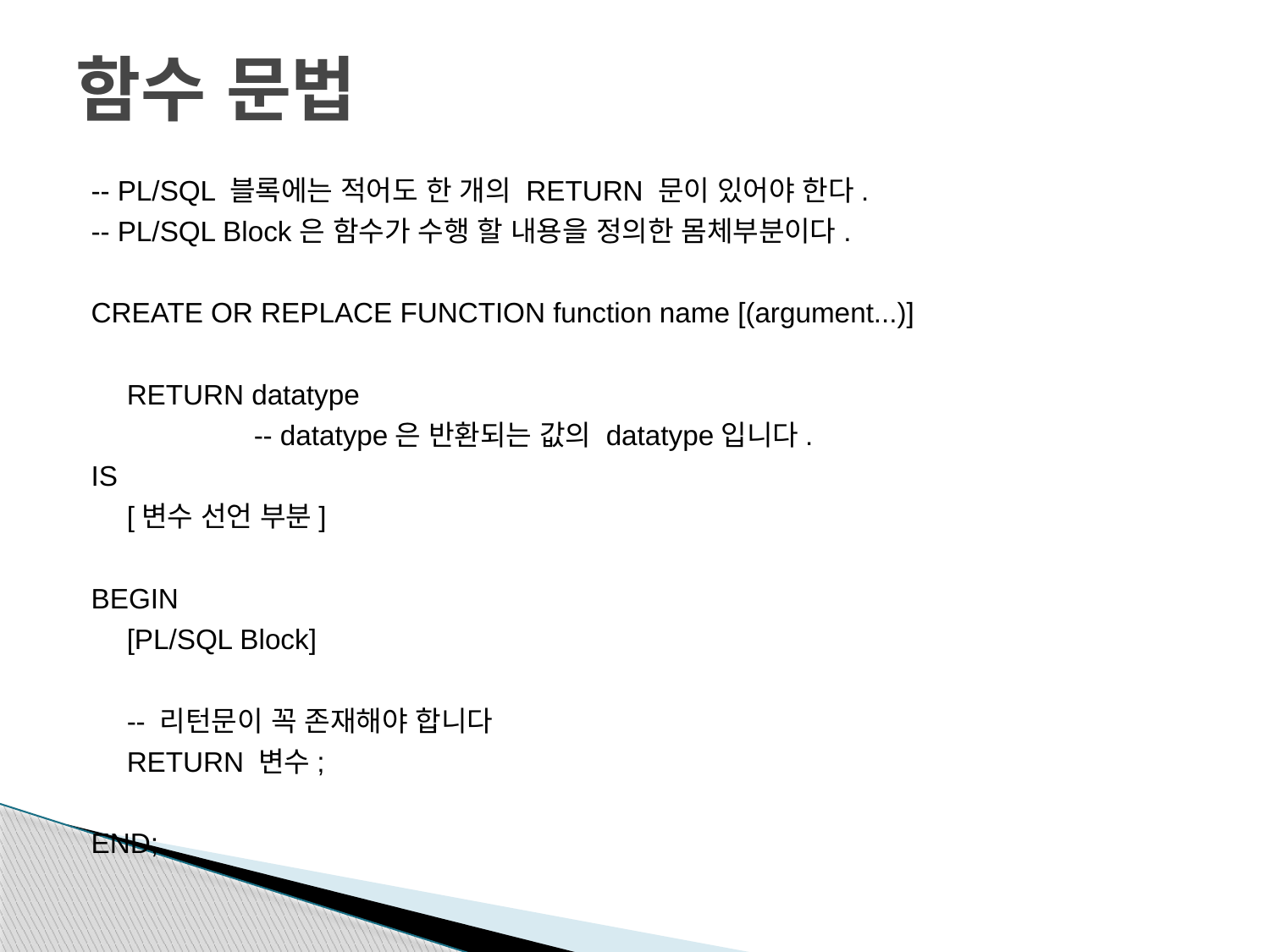

# 함수 문법
-- PL/SQL 블록에는 적어도 한 개의 RETURN 문이 있어야 한다.
-- PL/SQL Block은 함수가 수행 할 내용을 정의한 몸체부분이다.

CREATE OR REPLACE FUNCTION function name [(argument...)]

	RETURN datatype
		-- datatype은 반환되는 값의 datatype입니다.
IS
	[변수 선언 부분]

BEGIN
	[PL/SQL Block]

	-- 리턴문이 꼭 존재해야 합니다
	RETURN 변수;

END;